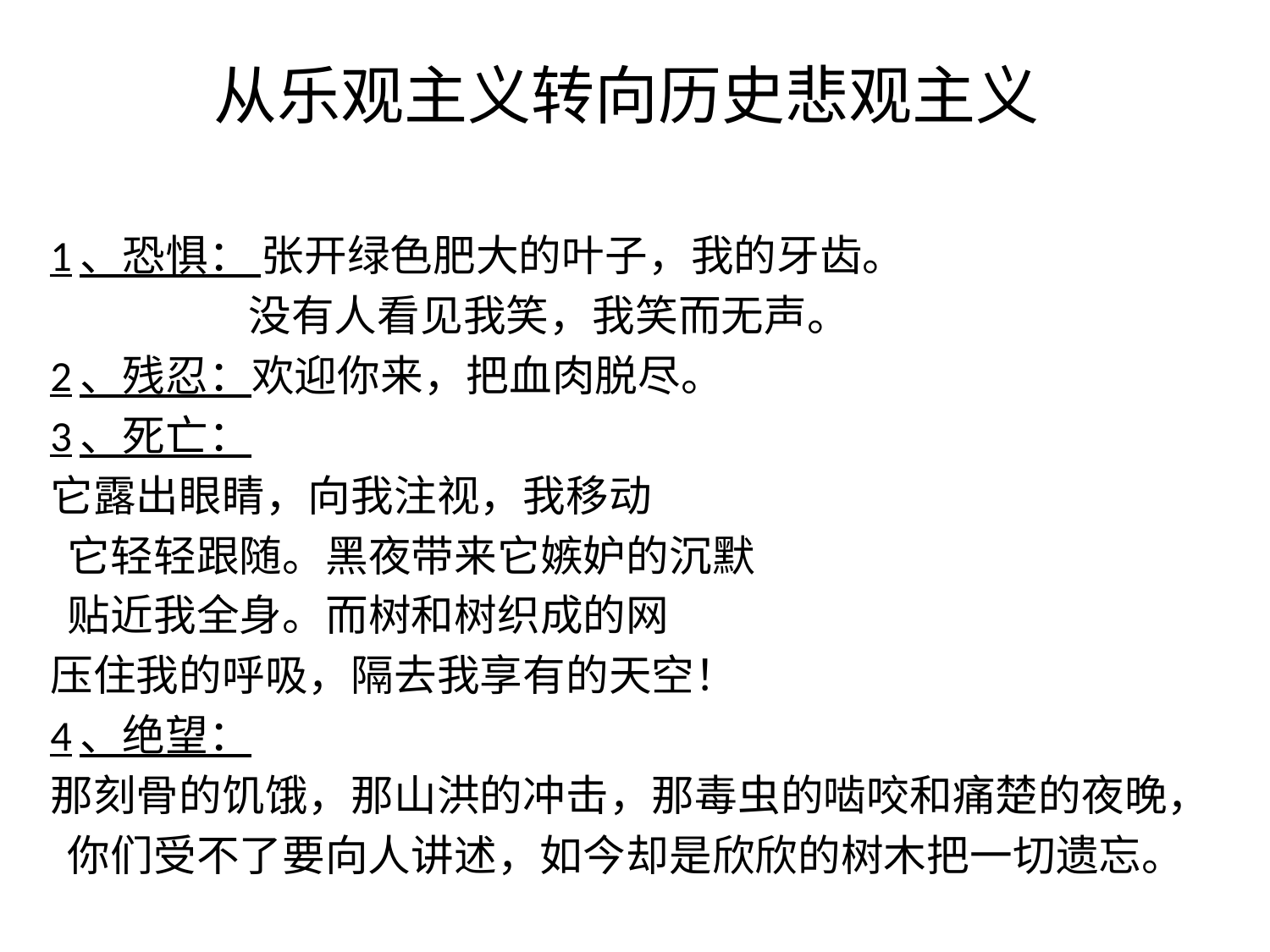

# 从乐观主义转向历史悲观主义
1、恐惧： 张开绿色肥大的叶子，我的牙齿。
                    没有人看见我笑，我笑而无声。
2、残忍：欢迎你来，把血肉脱尽。
3、死亡：
它露出眼睛，向我注视，我移动
 它轻轻跟随。黑夜带来它嫉妒的沉默
 贴近我全身。而树和树织成的网
压住我的呼吸，隔去我享有的天空！
4、绝望：
那刻骨的饥饿，那山洪的冲击，那毒虫的啮咬和痛楚的夜晚，
 你们受不了要向人讲述，如今却是欣欣的树木把一切遗忘。